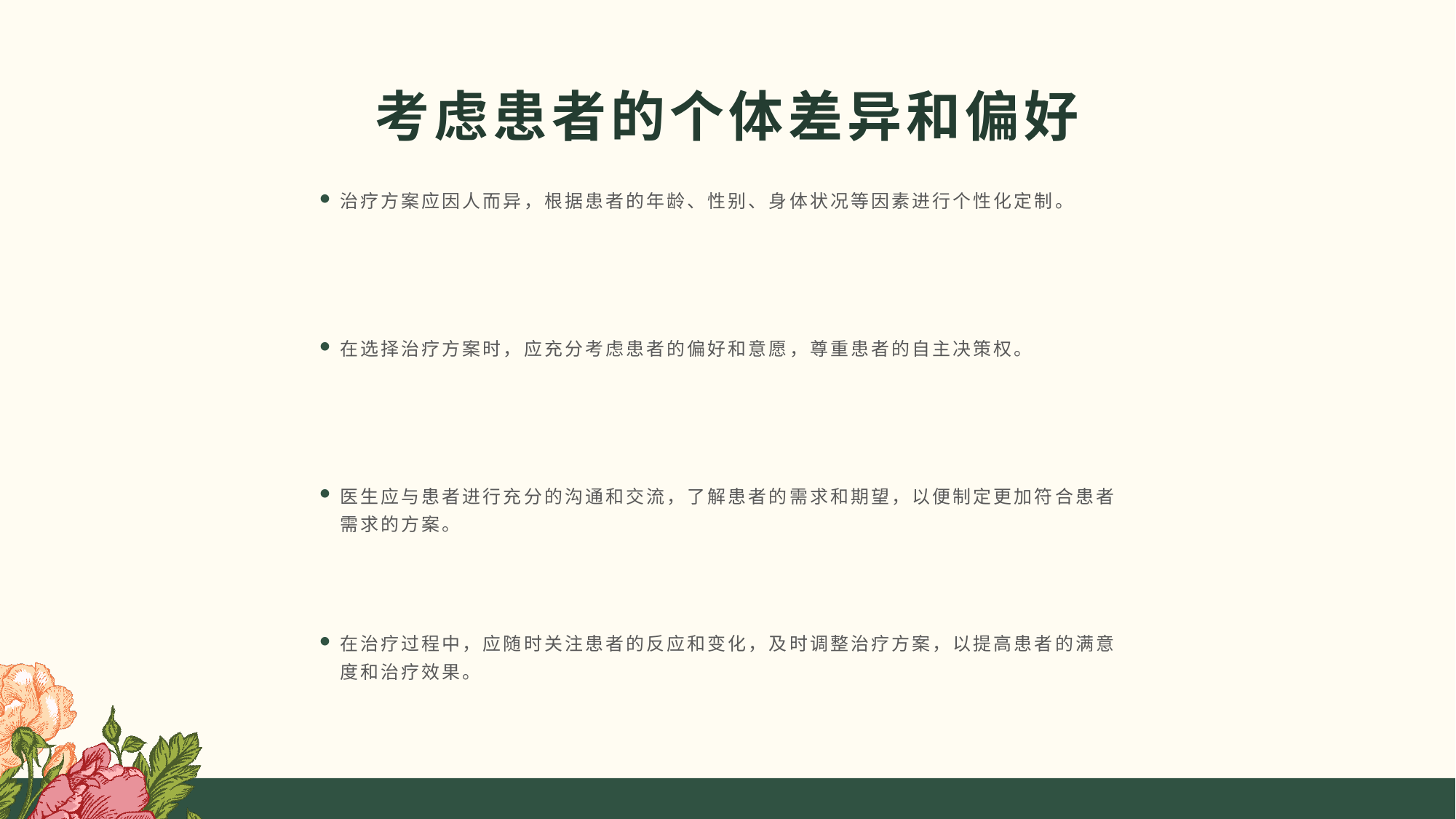

考虑患者的个体差异和偏好
治疗方案应因人而异，根据患者的年龄、性别、身体状况等因素进行个性化定制。
在选择治疗方案时，应充分考虑患者的偏好和意愿，尊重患者的自主决策权。
医生应与患者进行充分的沟通和交流，了解患者的需求和期望，以便制定更加符合患者需求的方案。
在治疗过程中，应随时关注患者的反应和变化，及时调整治疗方案，以提高患者的满意度和治疗效果。